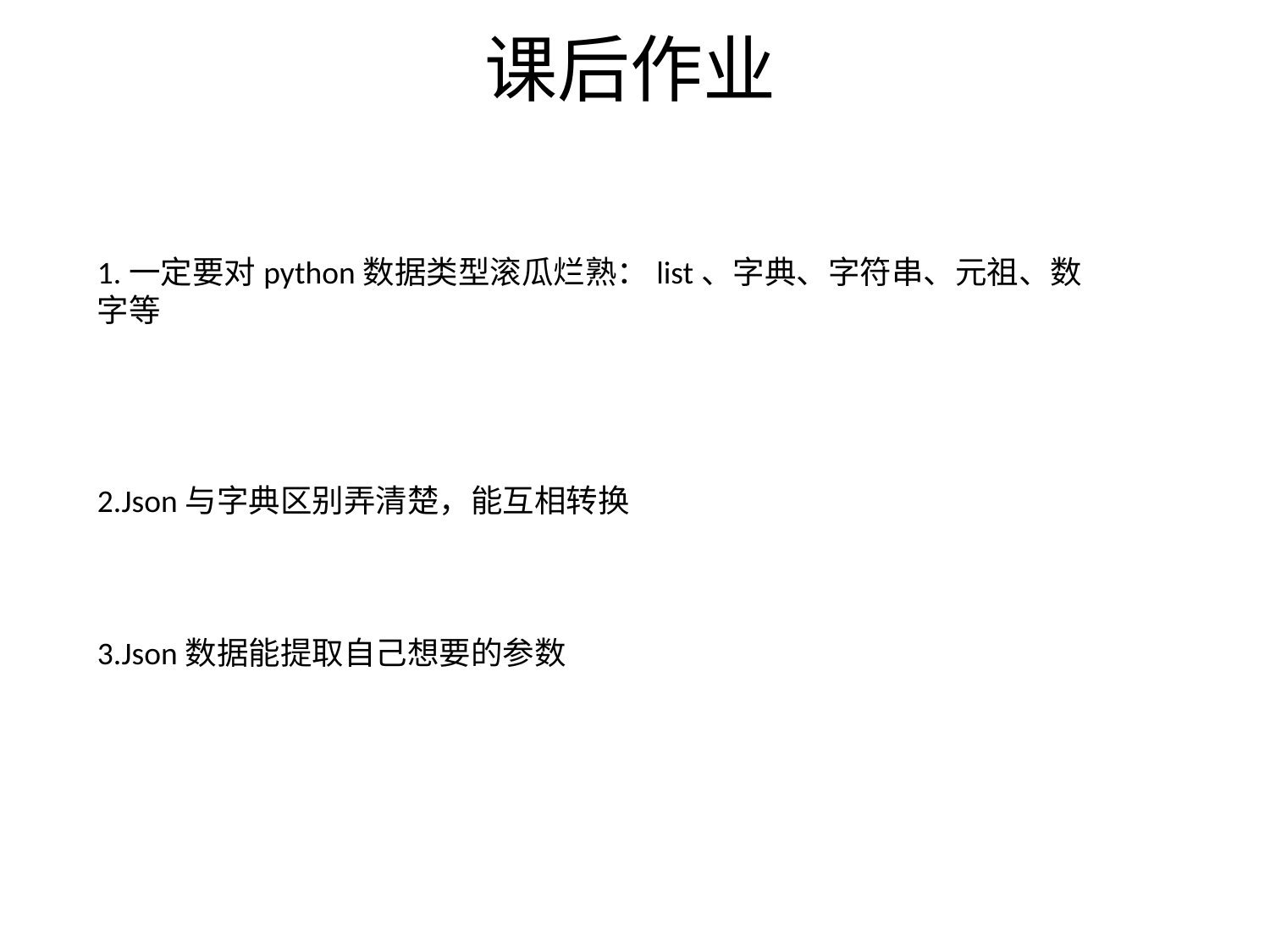

# 课后作业
1.一定要对python数据类型滚瓜烂熟：list、字典、字符串、元祖、数字等

2.Json与字典区别弄清楚，能互相转换

3.Json数据能提取自己想要的参数